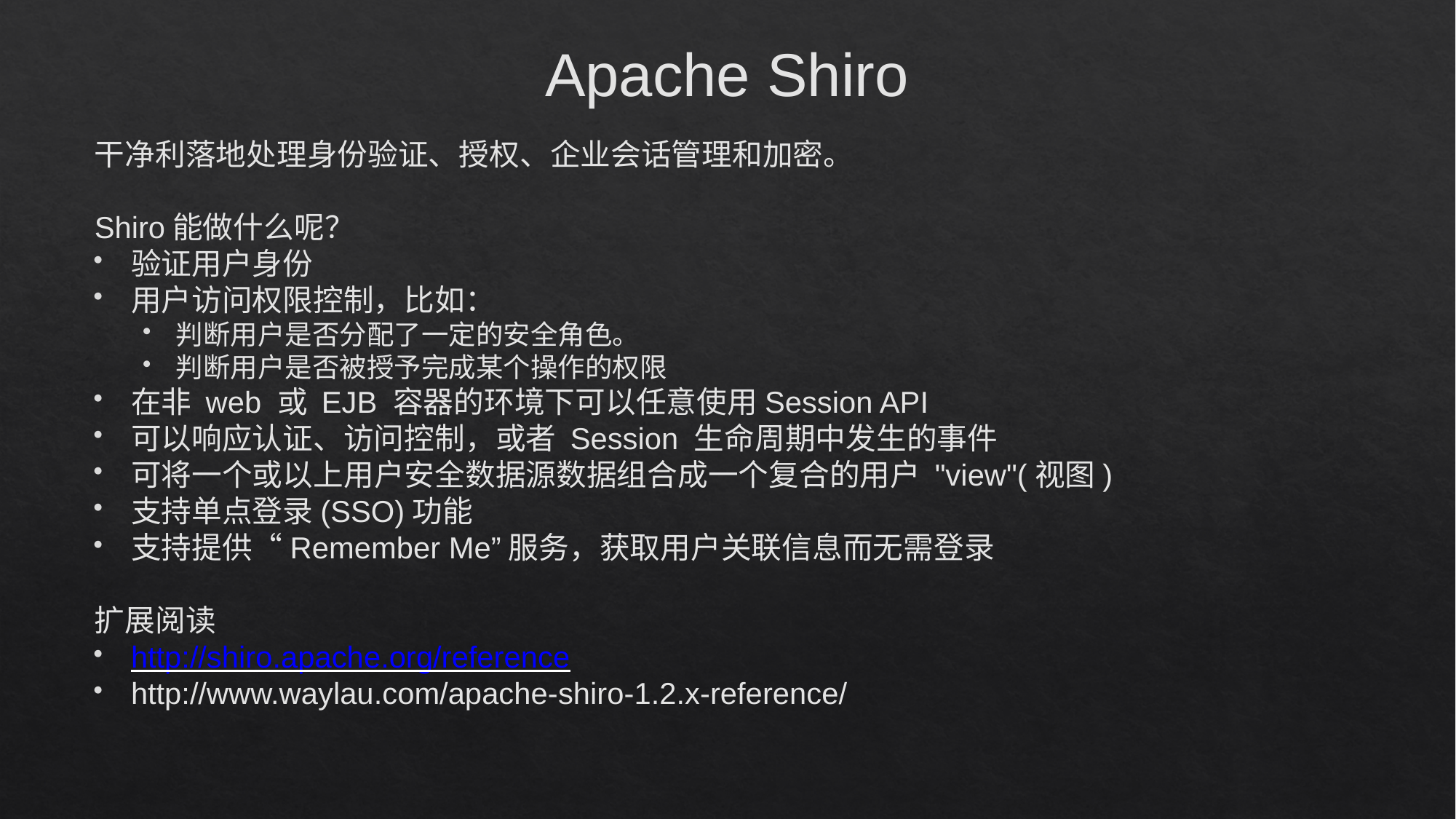

Apache Shiro
干净利落地处理身份验证、授权、企业会话管理和加密。

Shiro能做什么呢？
验证用户身份
用户访问权限控制，比如：
判断用户是否分配了一定的安全角色。
判断用户是否被授予完成某个操作的权限
在非 web 或 EJB 容器的环境下可以任意使用Session API
可以响应认证、访问控制，或者 Session 生命周期中发生的事件
可将一个或以上用户安全数据源数据组合成一个复合的用户 "view"(视图)
支持单点登录(SSO)功能
支持提供“Remember Me”服务，获取用户关联信息而无需登录

扩展阅读
http://shiro.apache.org/reference
http://www.waylau.com/apache-shiro-1.2.x-reference/